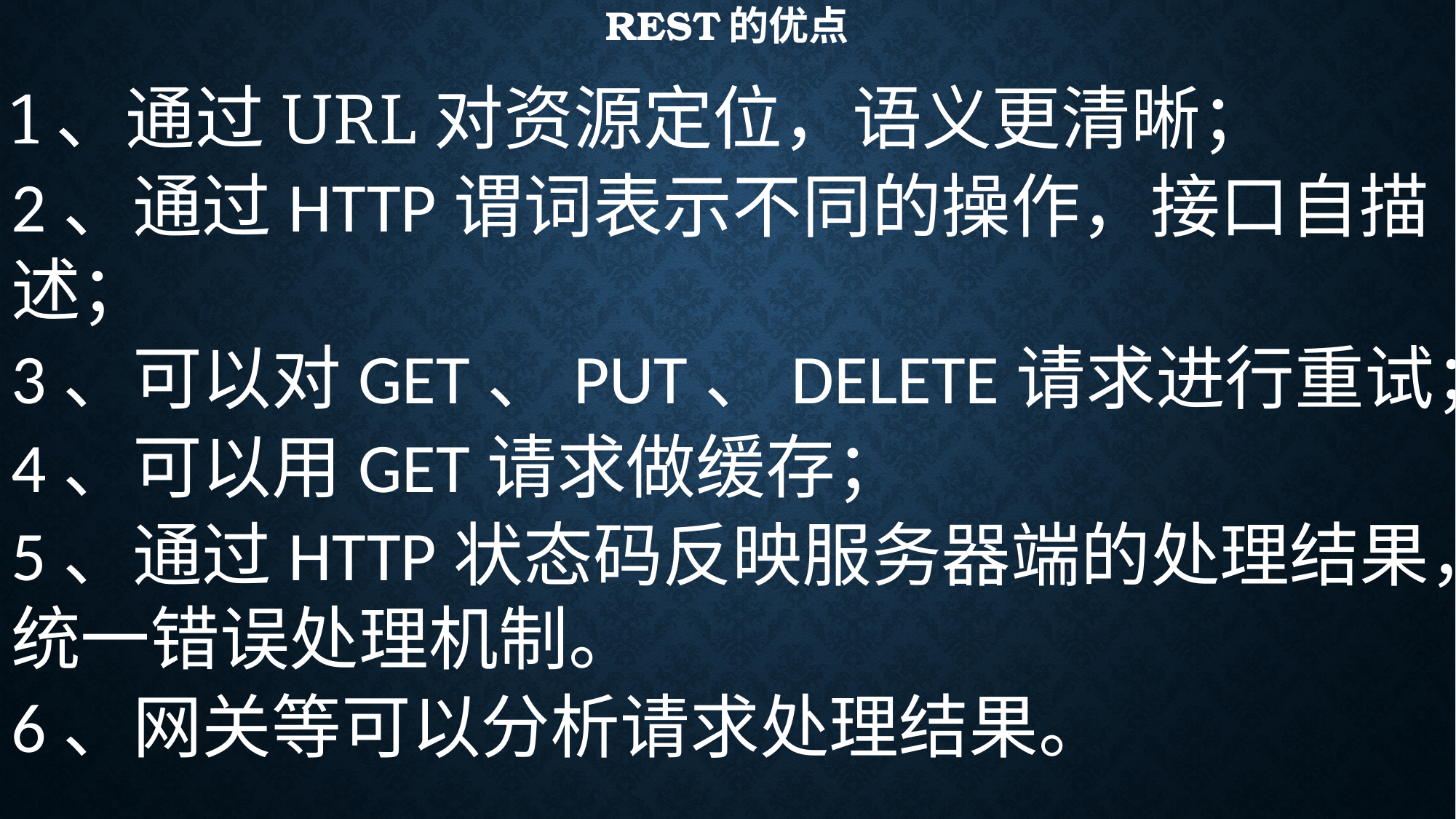

# REST的优点
1、通过URL对资源定位，语义更清晰；
2、通过HTTP谓词表示不同的操作，接口自描述；
3、可以对GET、PUT、DELETE请求进行重试；
4、可以用GET请求做缓存；
5、通过HTTP状态码反映服务器端的处理结果，统一错误处理机制。
6、网关等可以分析请求处理结果。